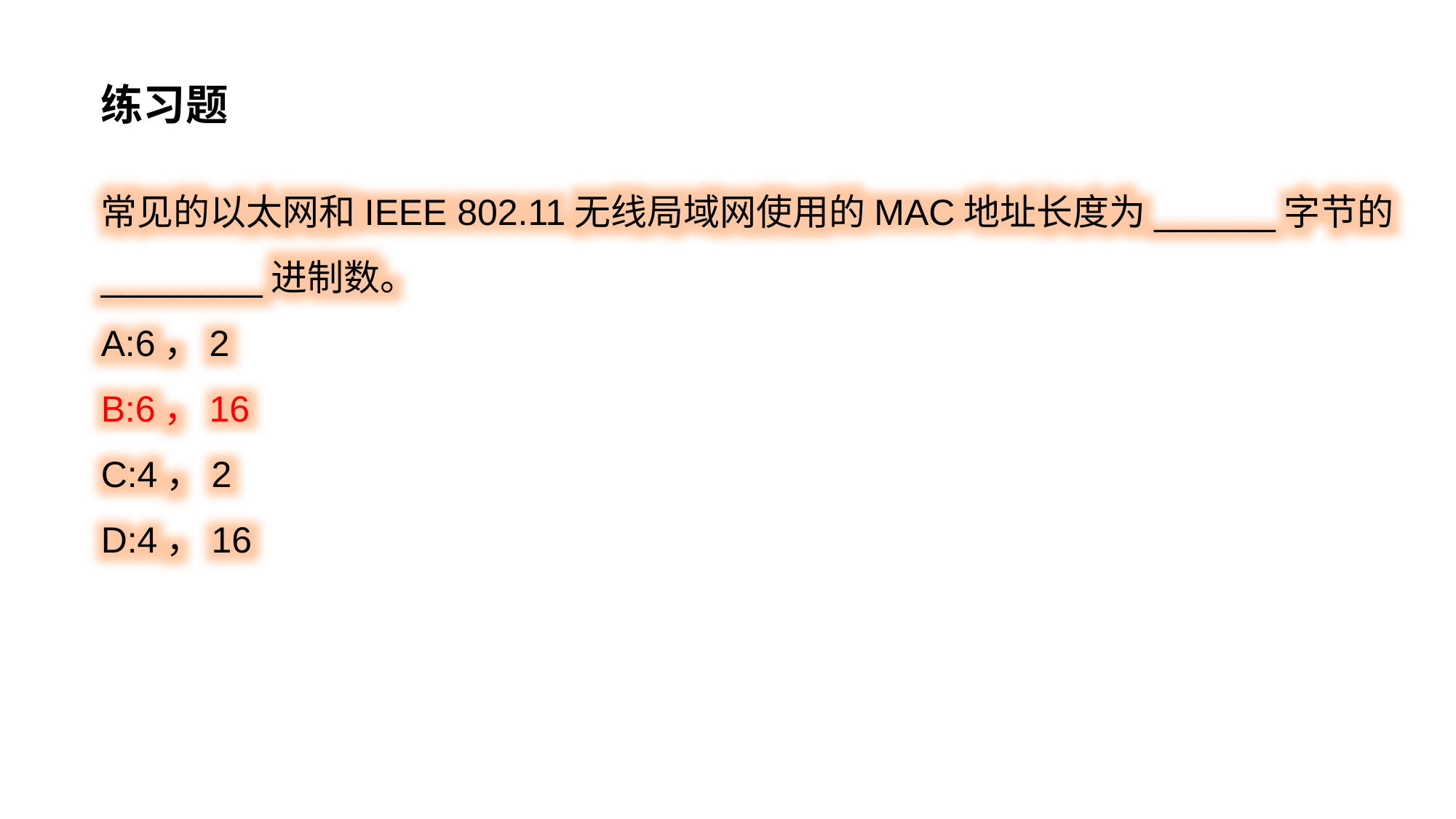

练习题
常见的以太网和IEEE 802.11无线局域网使用的MAC地址长度为______字节的 ________进制数。
A:6，2
B:6，16
C:4，2
D:4，16